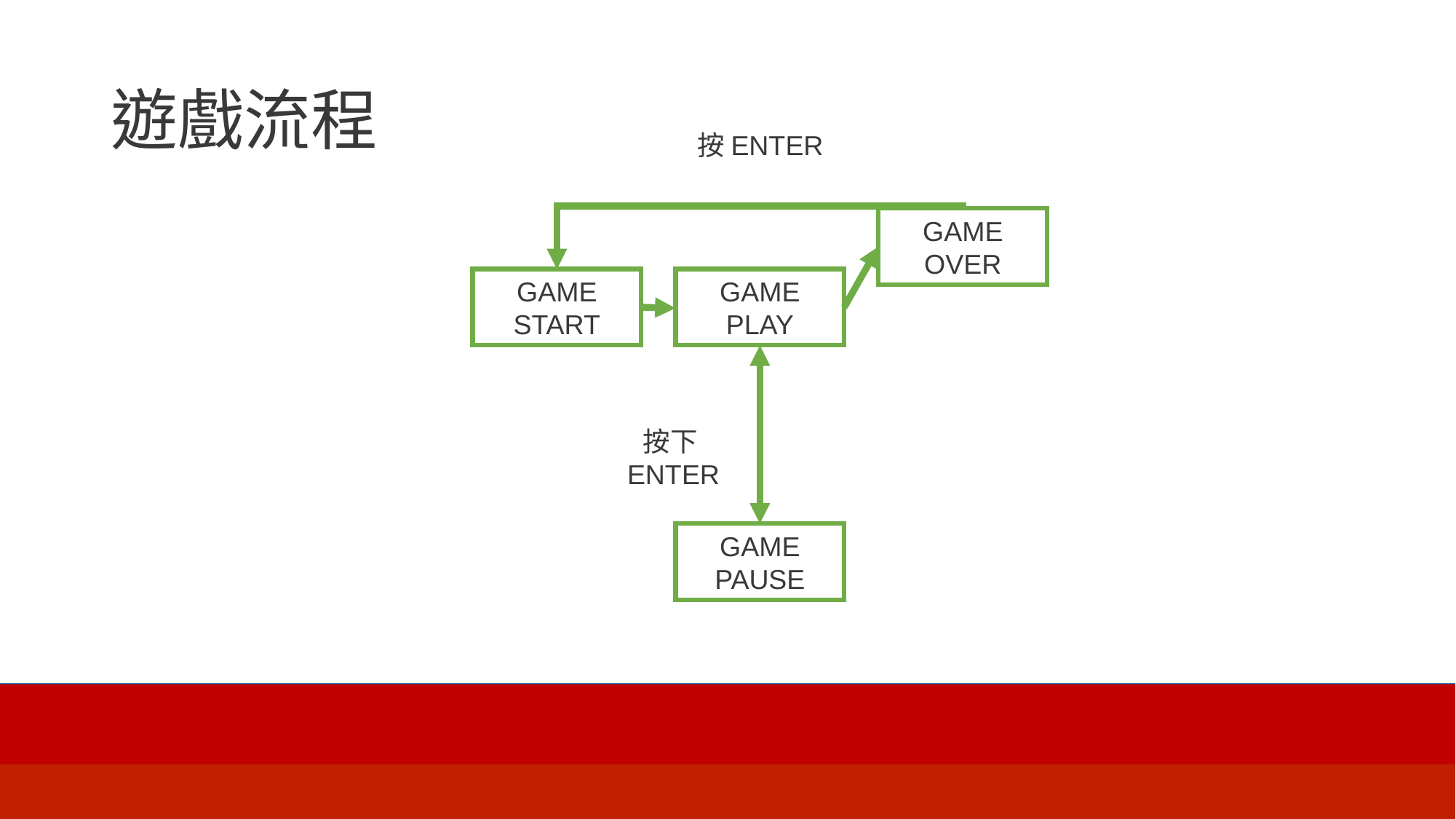

# 遊戲流程
按ENTER
GAME OVER
GAME PLAY
GAME START
按下ENTER
GAME
PAUSE